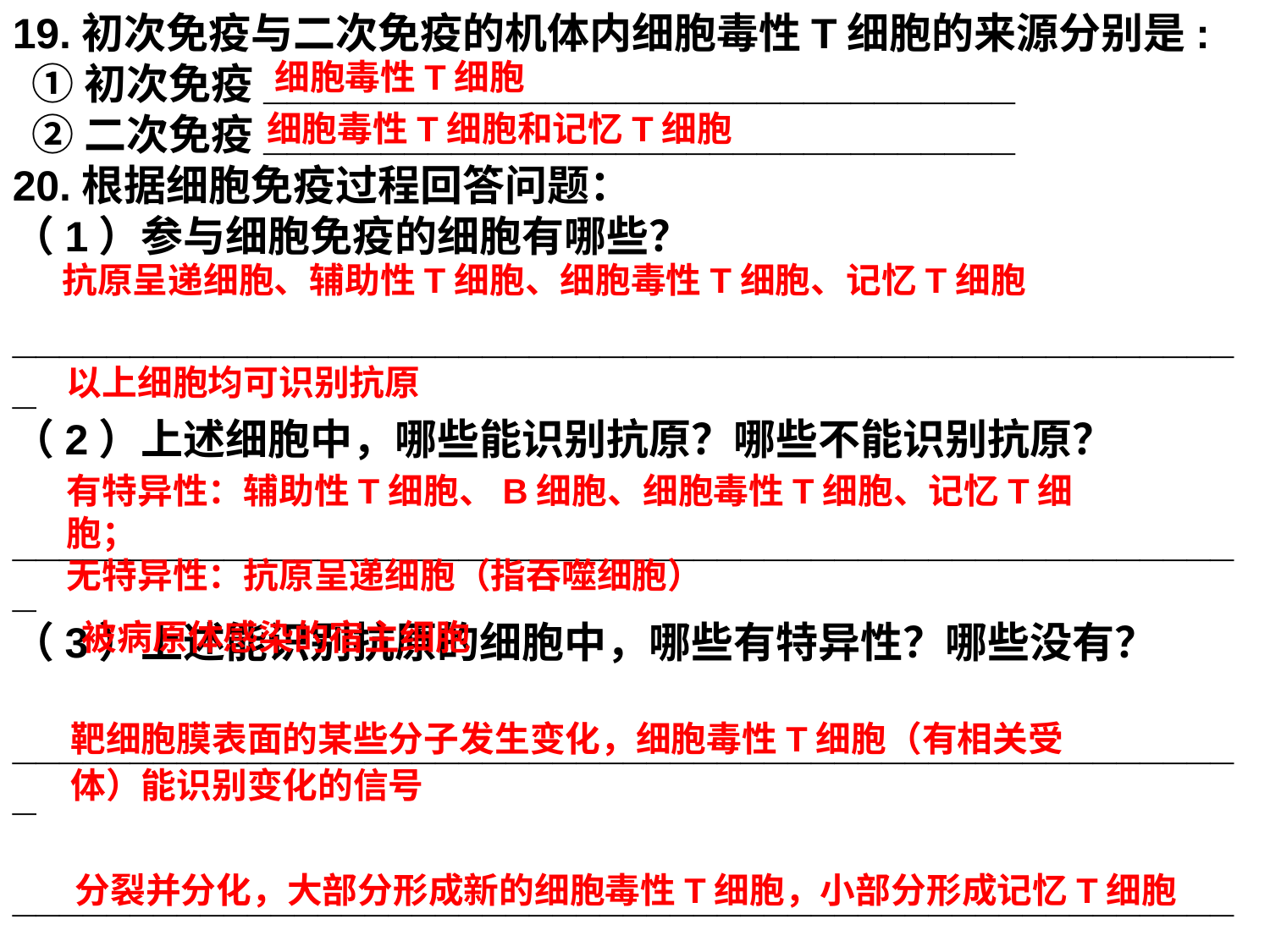

19.初次免疫与二次免疫的机体内细胞毒性T细胞的来源分别是:
  ①初次免疫________________________________
  ②二次免疫________________________________
20.根据细胞免疫过程回答问题：
（1）参与细胞免疫的细胞有哪些？
  _____________________________________________________
（2）上述细胞中，哪些能识别抗原？哪些不能识别抗原？
  _____________________________________________________
（3）上述能识别抗原的细胞中，哪些有特异性？哪些没有？
  _____________________________________________________
  _____________________________________________________
（4）什么叫靶细胞？
  _____________________________________________________
（5）靶细胞为什么会被细胞毒性T细胞识别？
  _____________________________________________________
  _____________________________________________________
（6）活化后的细胞毒性T细胞如何变化？
  _____________________________________________________
细胞毒性T细胞
细胞毒性T细胞和记忆T细胞
抗原呈递细胞、辅助性T细胞、细胞毒性T细胞、记忆T细胞
以上细胞均可识别抗原
有特异性：辅助性T细胞、B细胞、细胞毒性T细胞、记忆T细胞；
无特异性：抗原呈递细胞（指吞噬细胞）
被病原体感染的宿主细胞
靶细胞膜表面的某些分子发生变化，细胞毒性T细胞（有相关受体）能识别变化的信号
分裂并分化，大部分形成新的细胞毒性T细胞，小部分形成记忆T细胞